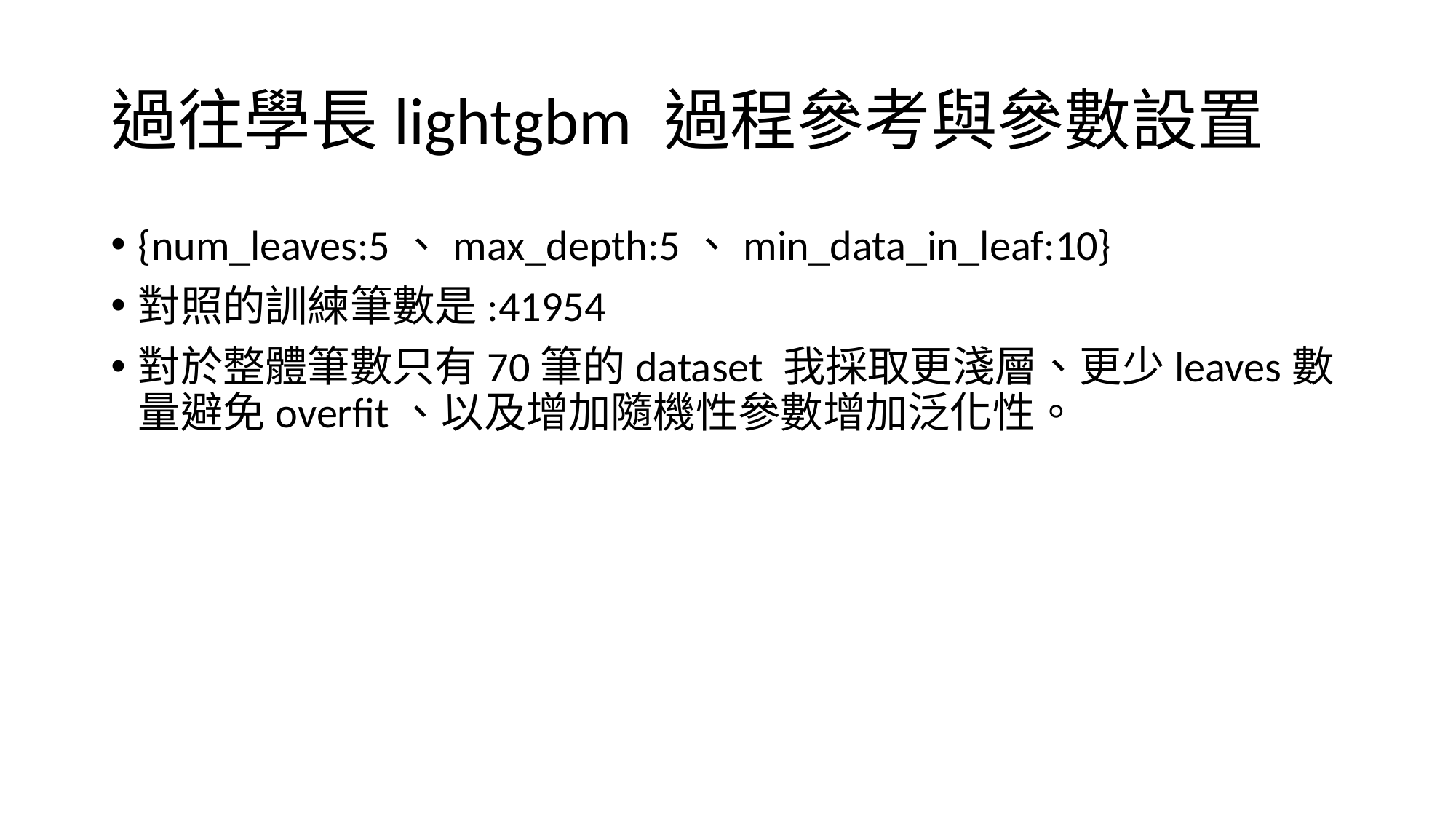

# 過往學長lightgbm 過程參考與參數設置
{num_leaves:5、max_depth:5、min_data_in_leaf:10}
對照的訓練筆數是:41954
對於整體筆數只有70筆的dataset 我採取更淺層、更少leaves數量避免overfit、以及增加隨機性參數增加泛化性。